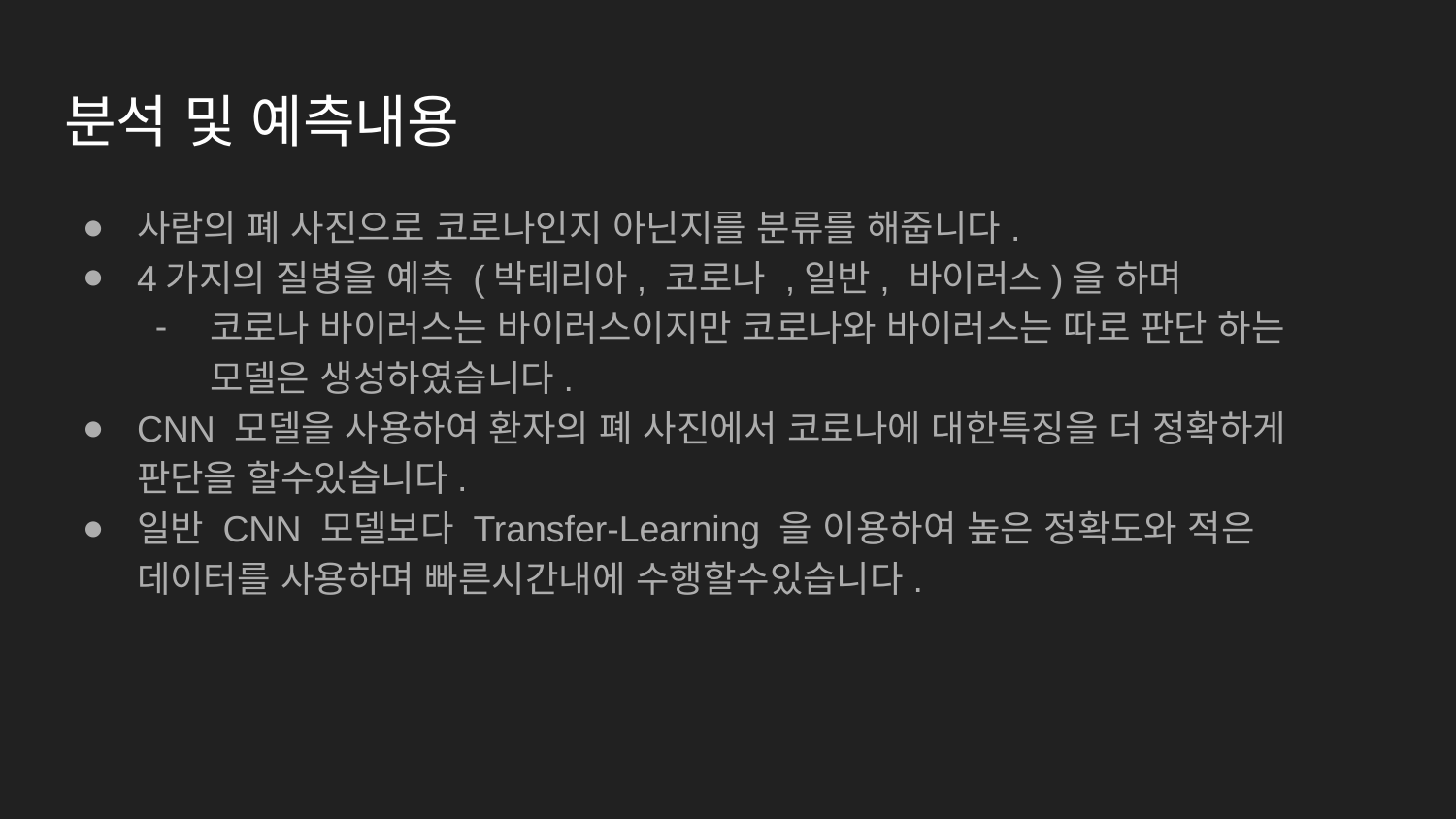

# 분석 및 예측내용
사람의 폐 사진으로 코로나인지 아닌지를 분류를 해줍니다.
4가지의 질병을 예측 (박테리아, 코로나 ,일반, 바이러스)을 하며
코로나 바이러스는 바이러스이지만 코로나와 바이러스는 따로 판단 하는 모델은 생성하였습니다.
CNN 모델을 사용하여 환자의 폐 사진에서 코로나에 대한특징을 더 정확하게 판단을 할수있습니다.
일반 CNN 모델보다 Transfer-Learning 을 이용하여 높은 정확도와 적은 데이터를 사용하며 빠른시간내에 수행할수있습니다.